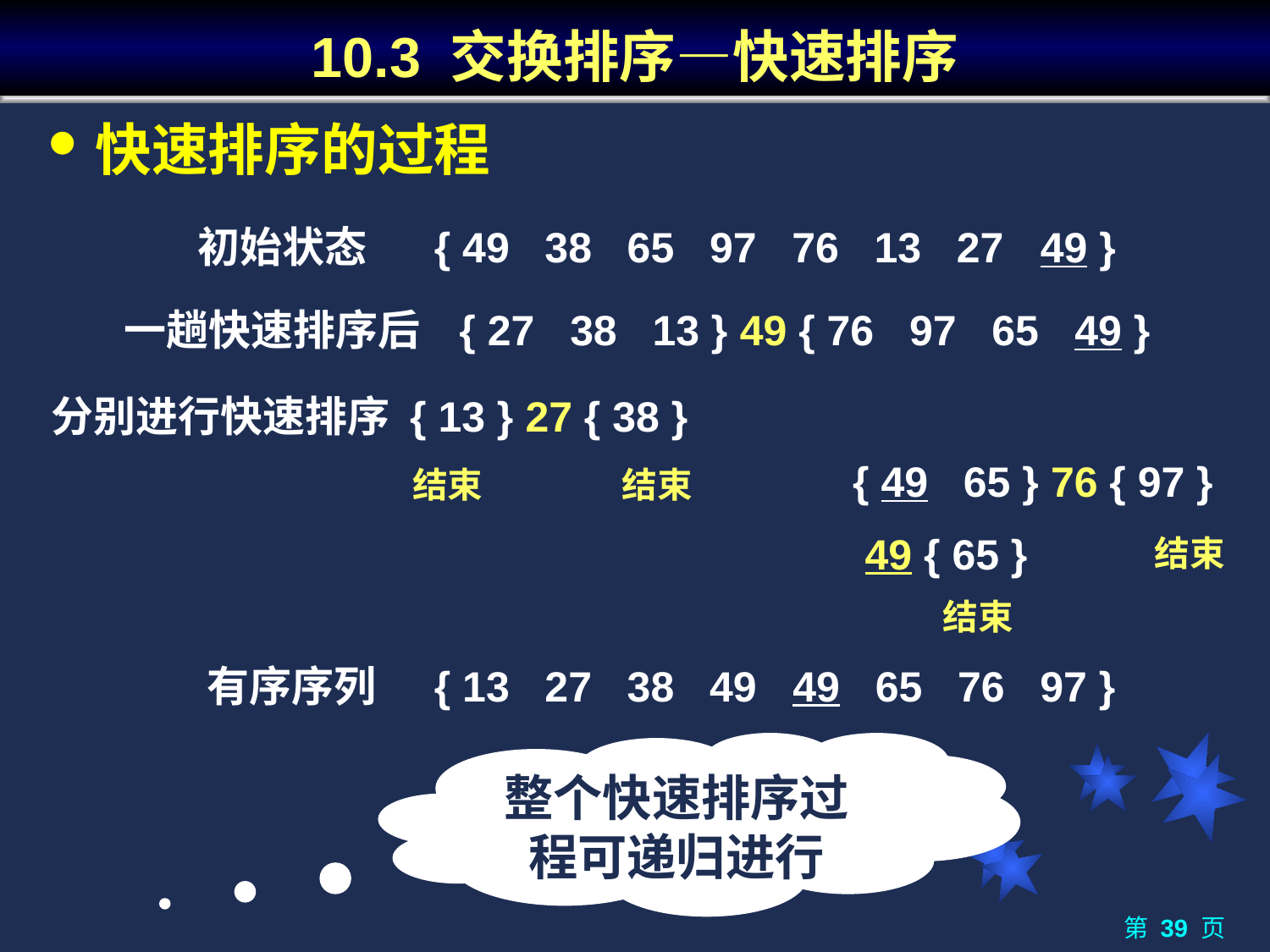

# 10.3 交换排序—快速排序
快速排序的过程
   初始状态      { 49   38   65   97   76   13   27   49 }
一趟快速排序后   { 27   38   13 } 49 { 76   97   65   49 }
分别进行快速排序 { 13 } 27 { 38 }
{ 49   65 } 76 { 97 }
结束
结束
49 { 65 }
结束
结束
    有序序列     { 13   27   38   49   49   65   76   97 }
整个快速排序过程可递归进行
第 39 页